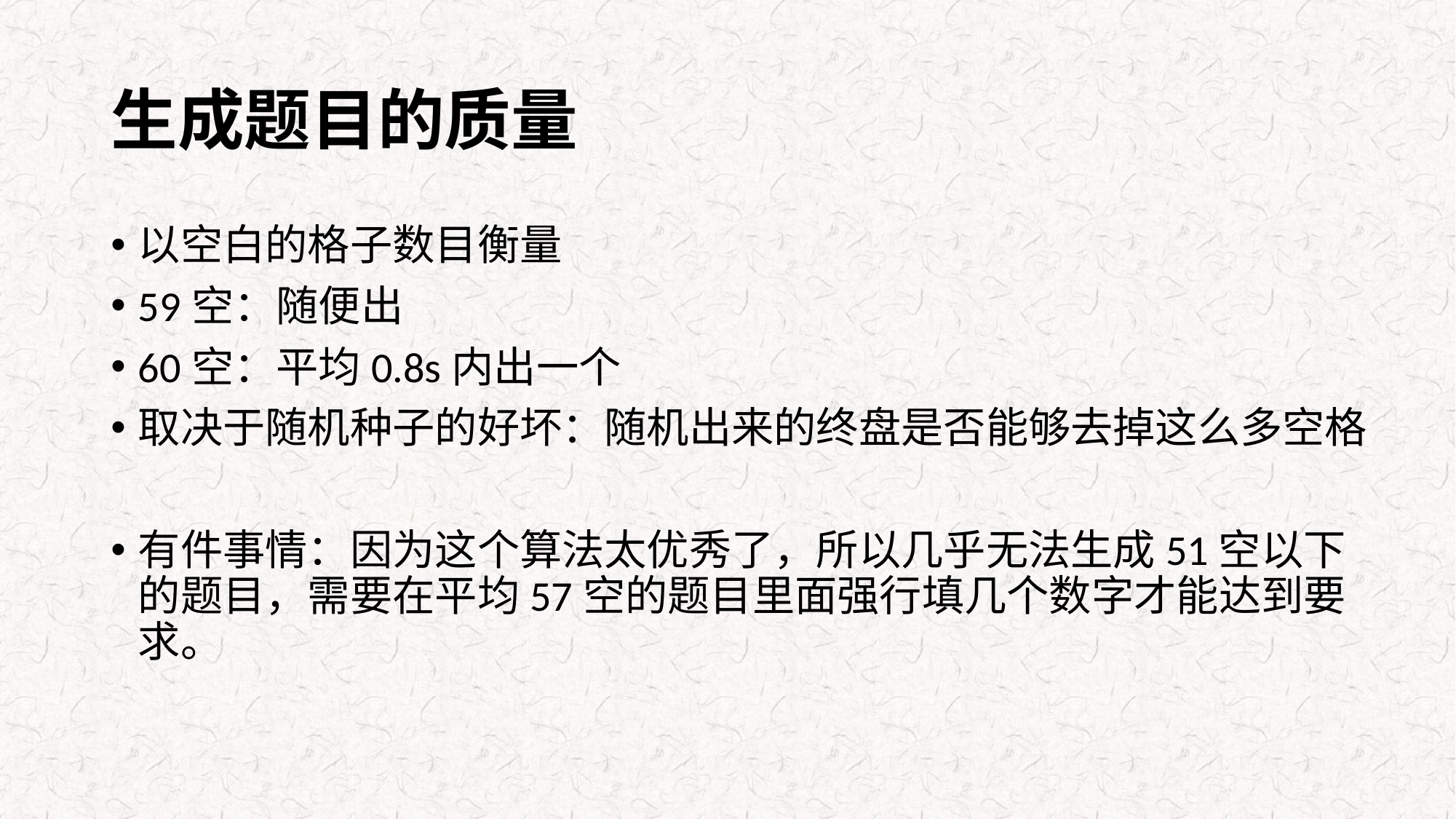

# 生成题目的质量
以空白的格子数目衡量
59空：随便出
60空：平均0.8s内出一个
取决于随机种子的好坏：随机出来的终盘是否能够去掉这么多空格

有件事情：因为这个算法太优秀了，所以几乎无法生成51空以下的题目，需要在平均57空的题目里面强行填几个数字才能达到要求。